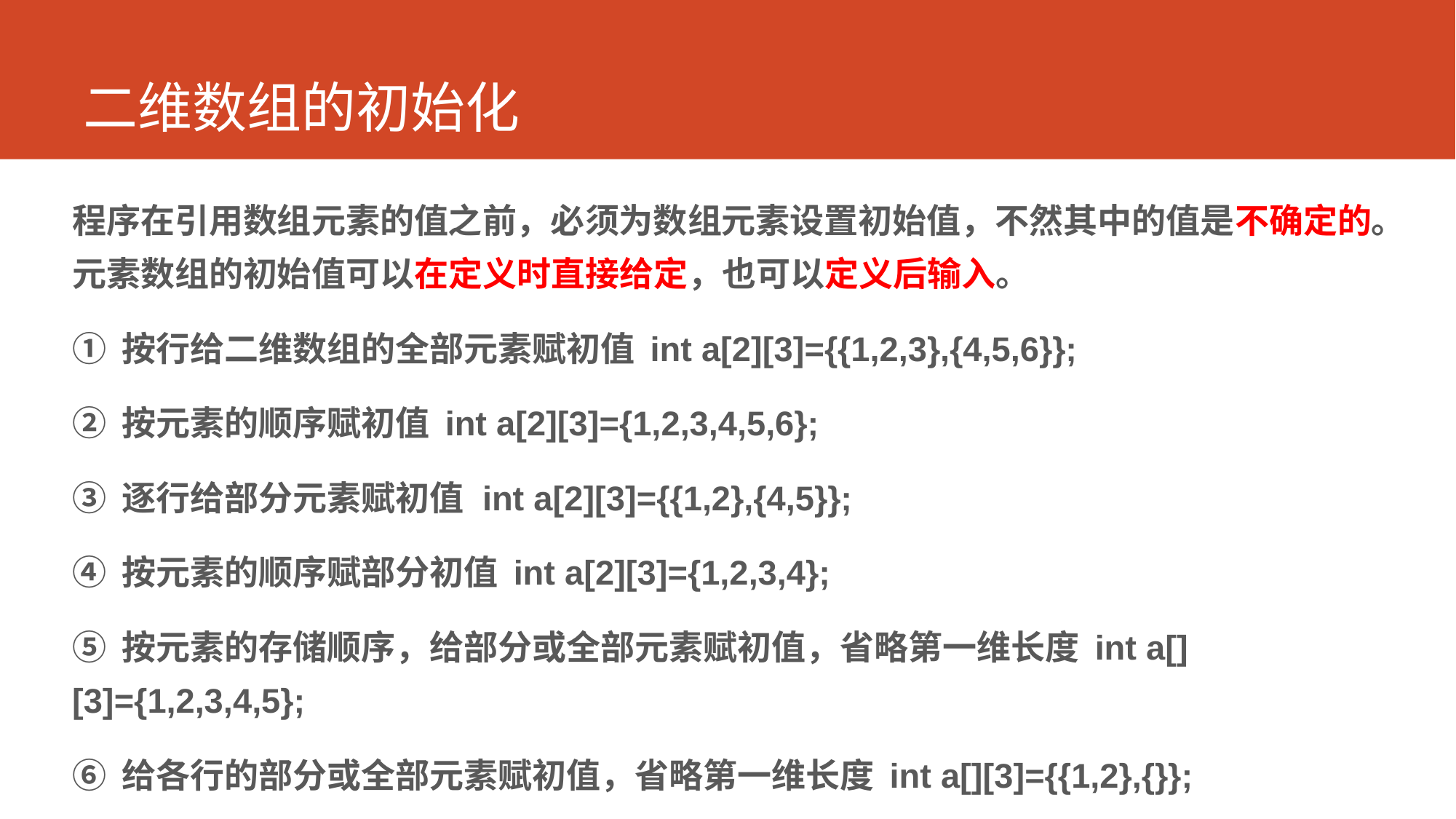

# 二维数组的初始化
程序在引用数组元素的值之前，必须为数组元素设置初始值，不然其中的值是不确定的。元素数组的初始值可以在定义时直接给定，也可以定义后输入。
① 按行给二维数组的全部元素赋初值 int a[2][3]={{1,2,3},{4,5,6}};
② 按元素的顺序赋初值 int a[2][3]={1,2,3,4,5,6};
③ 逐行给部分元素赋初值	int a[2][3]={{1,2},{4,5}};
④ 按元素的顺序赋部分初值 int a[2][3]={1,2,3,4};
⑤ 按元素的存储顺序，给部分或全部元素赋初值，省略第一维长度 int a[][3]={1,2,3,4,5};
⑥ 给各行的部分或全部元素赋初值，省略第一维长度 int a[][3]={{1,2},{}};